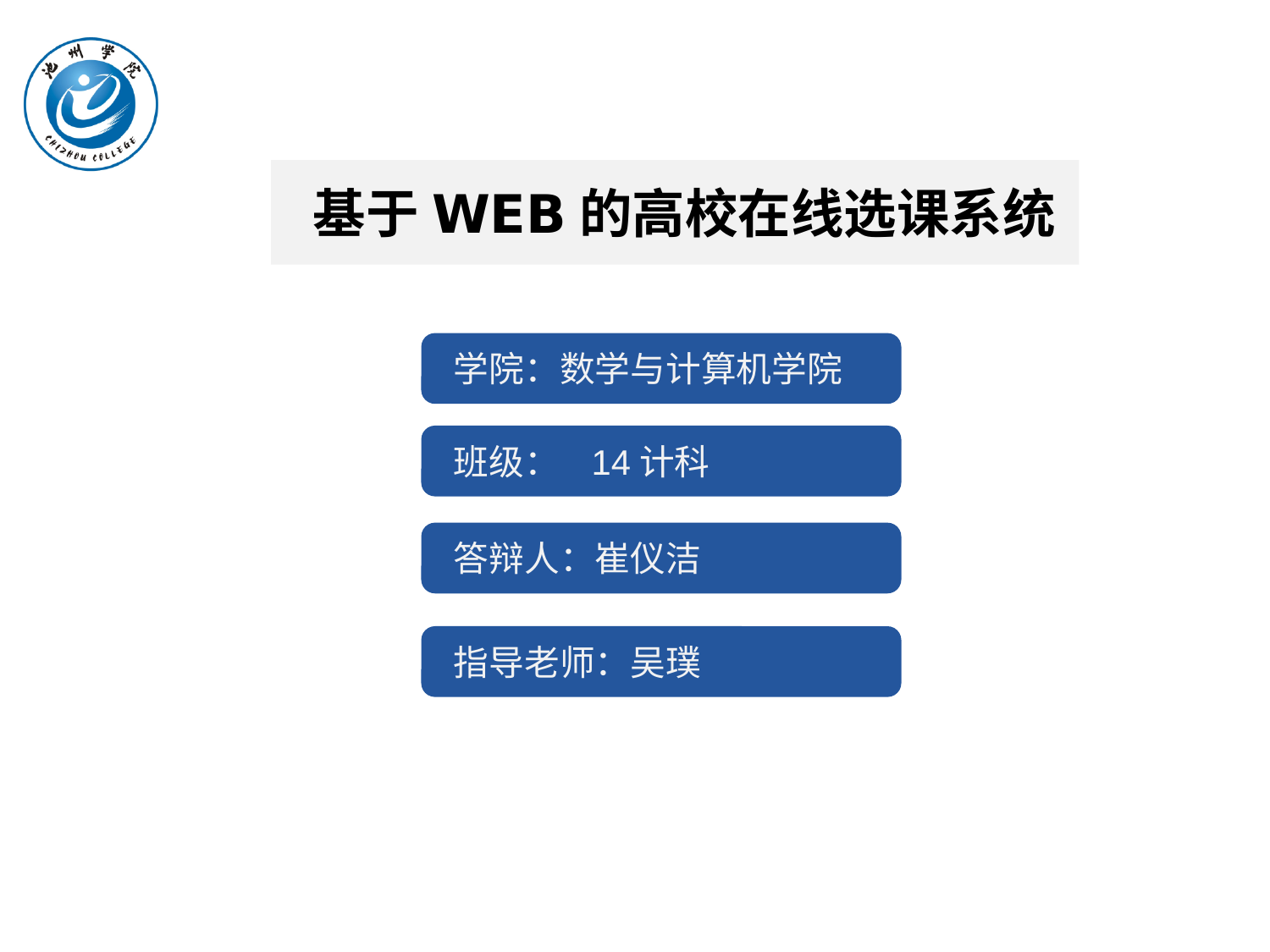

基于WEB的高校在线选课系统

学院：数学与计算机学院

班级：   14计科

答辩人：崔仪洁

指导老师：吴璞